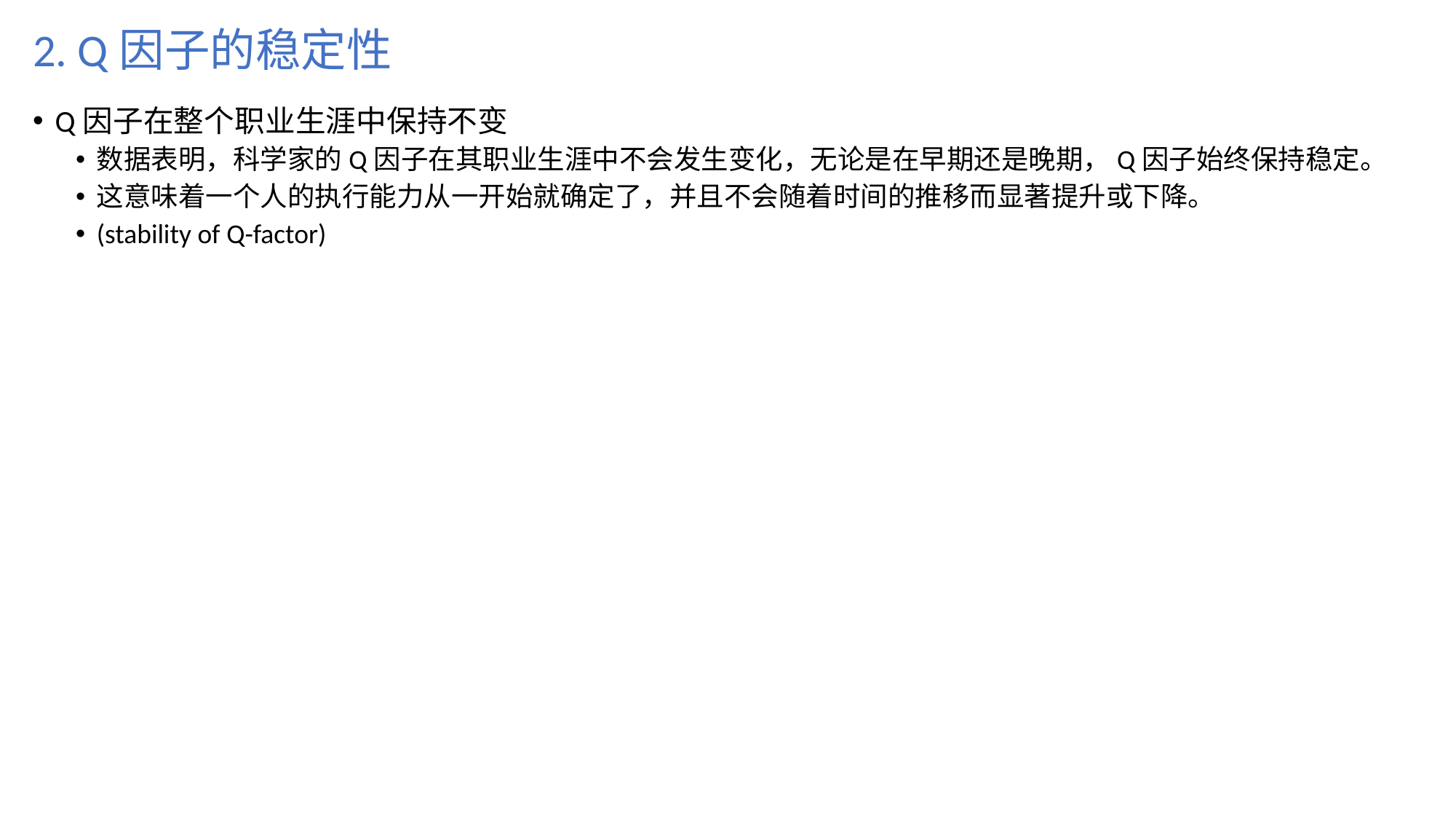

# 2. Q因子的稳定性
Q因子在整个职业生涯中保持不变
数据表明，科学家的Q因子在其职业生涯中不会发生变化，无论是在早期还是晚期，Q因子始终保持稳定。
这意味着一个人的执行能力从一开始就确定了，并且不会随着时间的推移而显著提升或下降。
(stability of Q-factor)